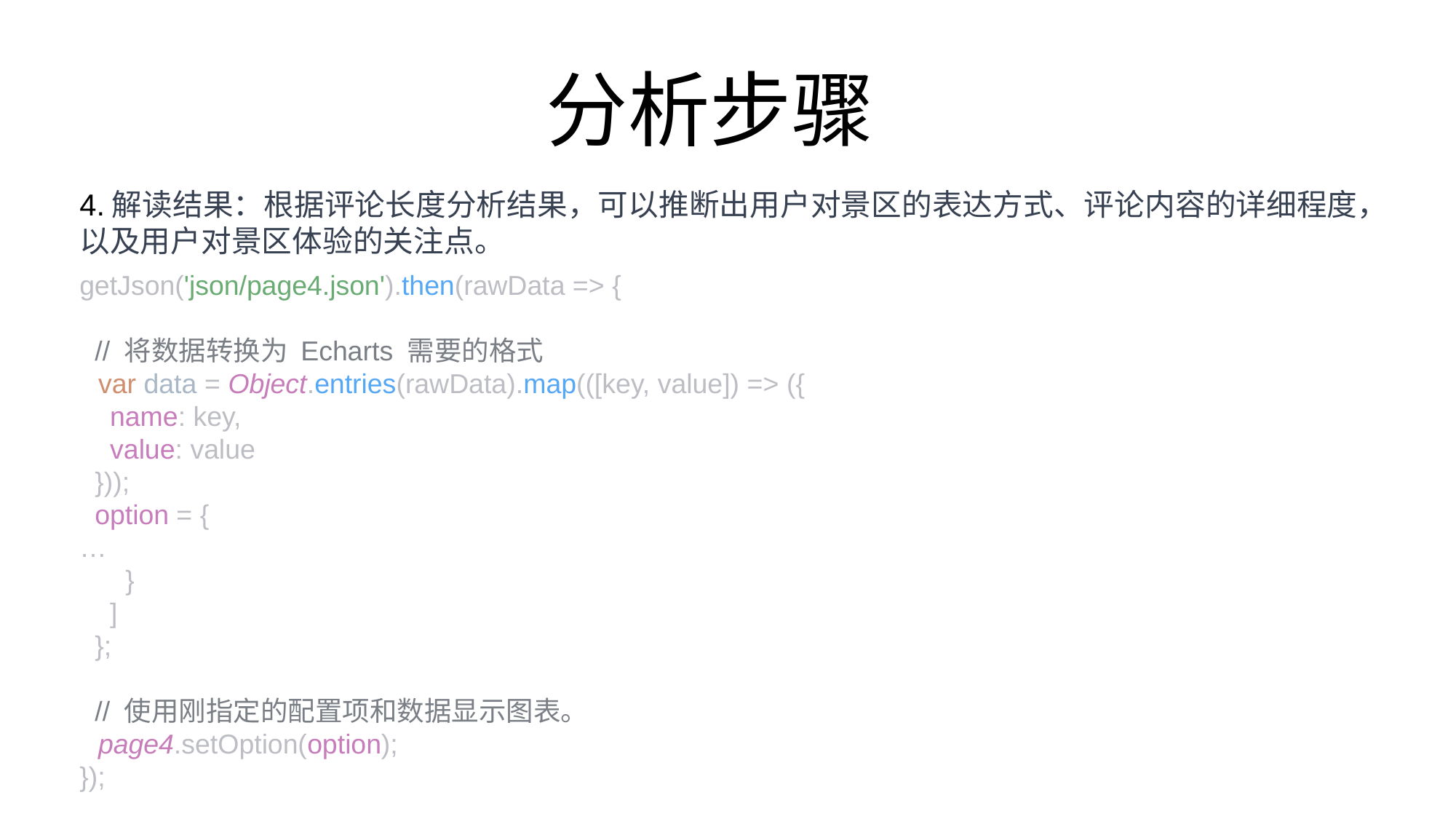

分析步骤
4.解读结果：根据评论长度分析结果，可以推断出用户对景区的表达方式、评论内容的详细程度，以及用户对景区体验的关注点。

getJson('json/page4.json').then(rawData => {
  // 将数据转换为 Echarts 需要的格式
  var data = Object.entries(rawData).map(([key, value]) => ({
    name: key,
    value: value
  }));
  option = {
…
      }
    ]
  };
  // 使用刚指定的配置项和数据显示图表。
  page4.setOption(option);
});